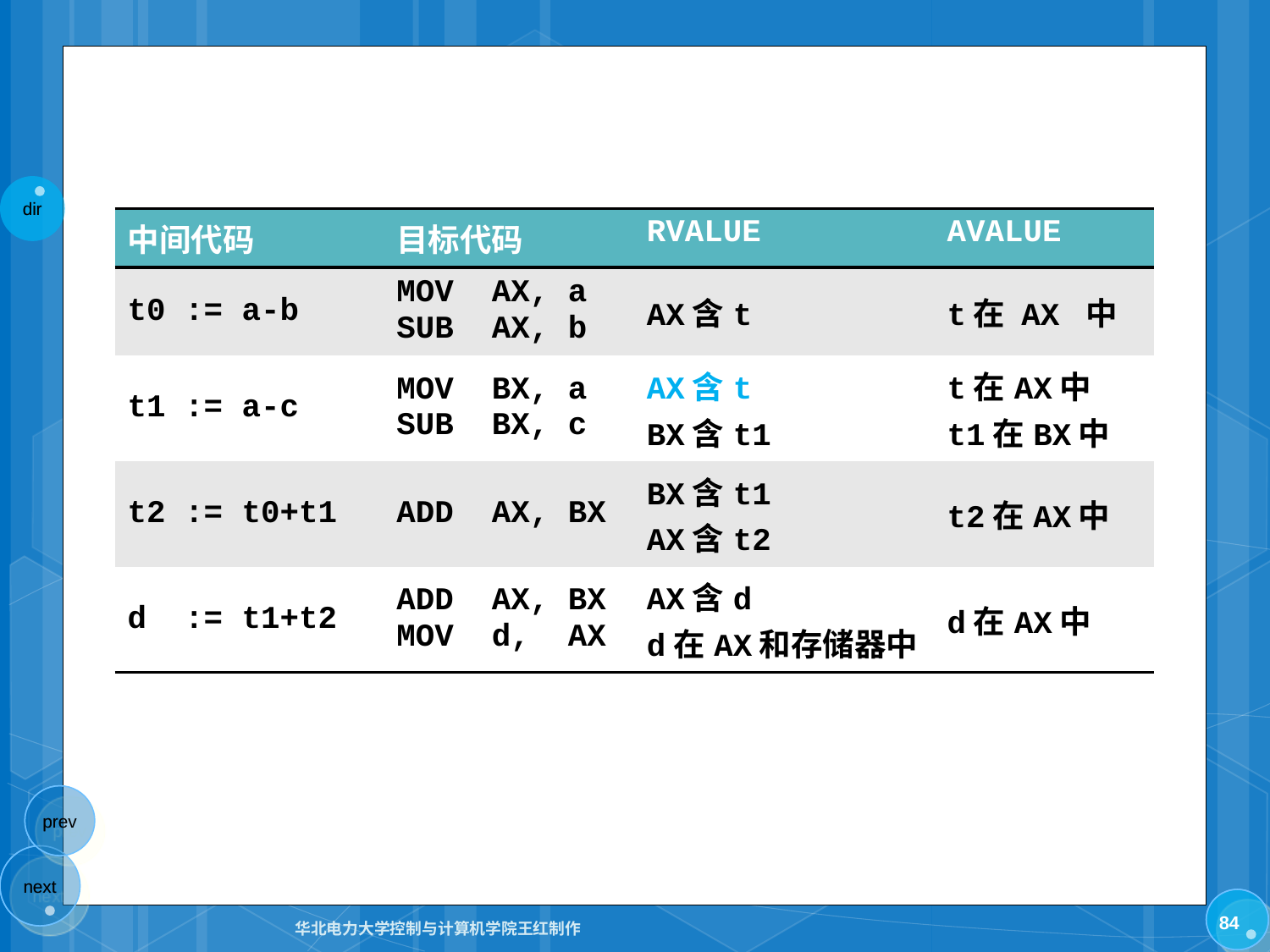

#
| 中间代码 | 目标代码 | RVALUE | AVALUE |
| --- | --- | --- | --- |
| t0 := a-b | MOV AX, a SUB AX, b | AX含t | t在 AX 中 |
| t1 := a-c | MOV BX, a SUB BX, c | AX含t BX含t1 | t在AX中 t1在BX中 |
| t2 := t0+t1 | ADD AX, BX | BX含t1 AX含t2 | t2在AX中 |
| d := t1+t2 | ADD AX, BX MOV d, AX | AX含d d在AX和存储器中 | d在AX中 |
84
华北电力大学控制与计算机学院王红制作